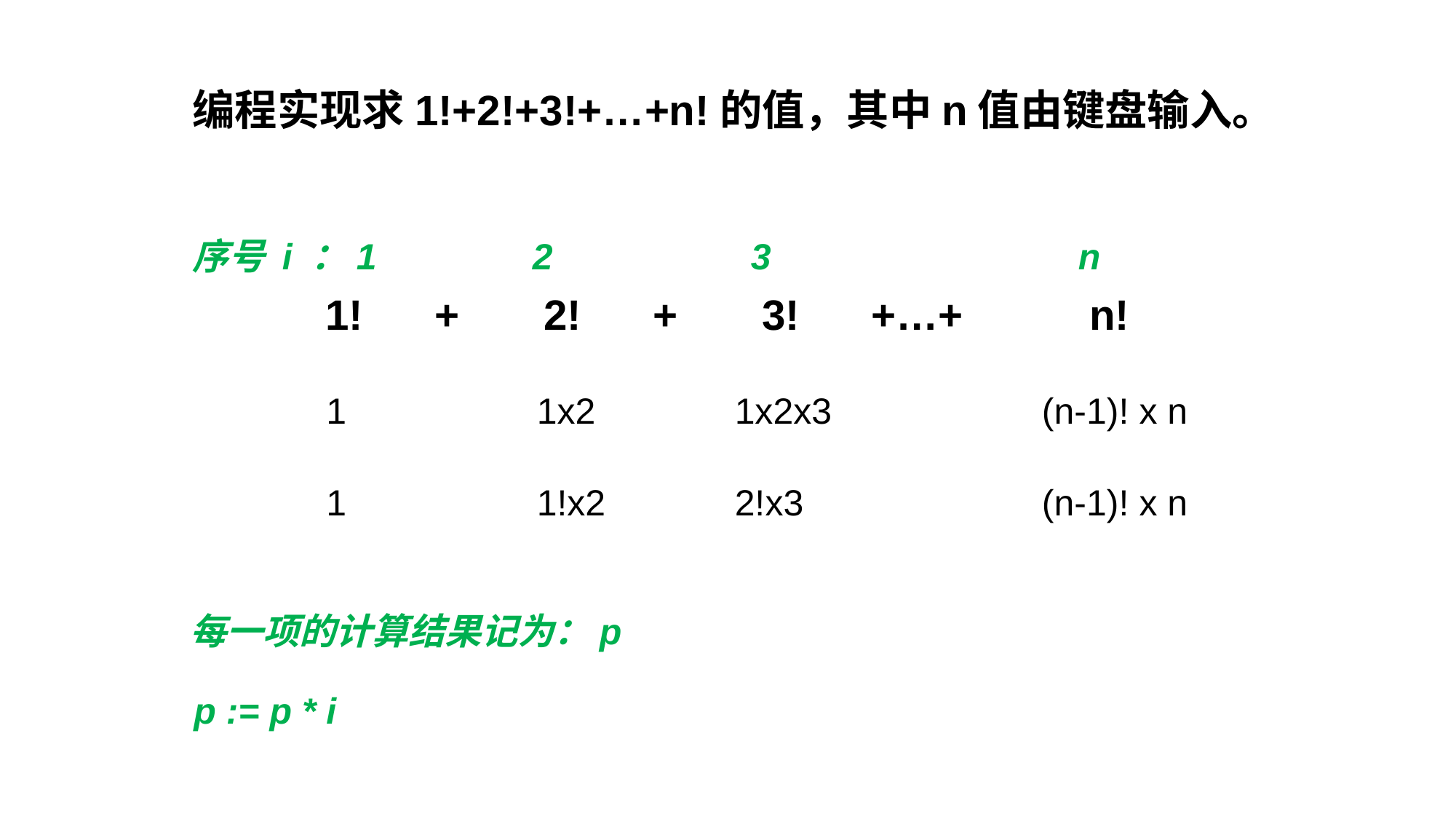

编程实现求1!+2!+3!+…+n!的值，其中n值由键盘输入。
序号 i ：1	            2	            3		            n
1!	+	2!	+	3!	+…+		n!
1	          1x2	        1x2x3		      (n-1)! x n
1	          1!x2	        2!x3		      (n-1)! x n
每一项的计算结果记为：p
p := p * i